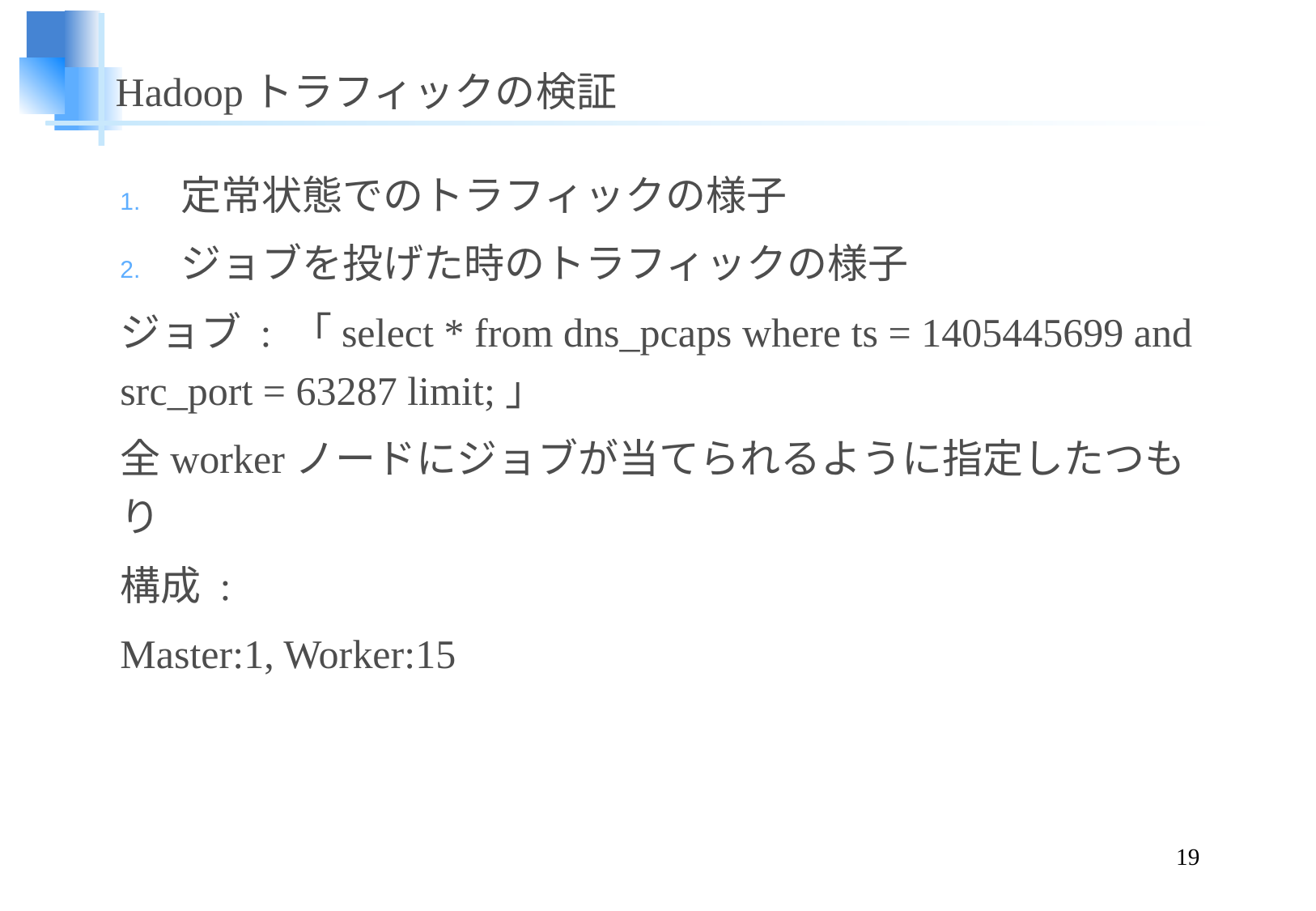

# Hadoopトラフィックの検証
定常状態でのトラフィックの様子
ジョブを投げた時のトラフィックの様子
ジョブ : 「select * from dns_pcaps where ts = 1405445699 and src_port = 63287 limit;」
全workerノードにジョブが当てられるように指定したつもり
構成 :
Master:1, Worker:15
19